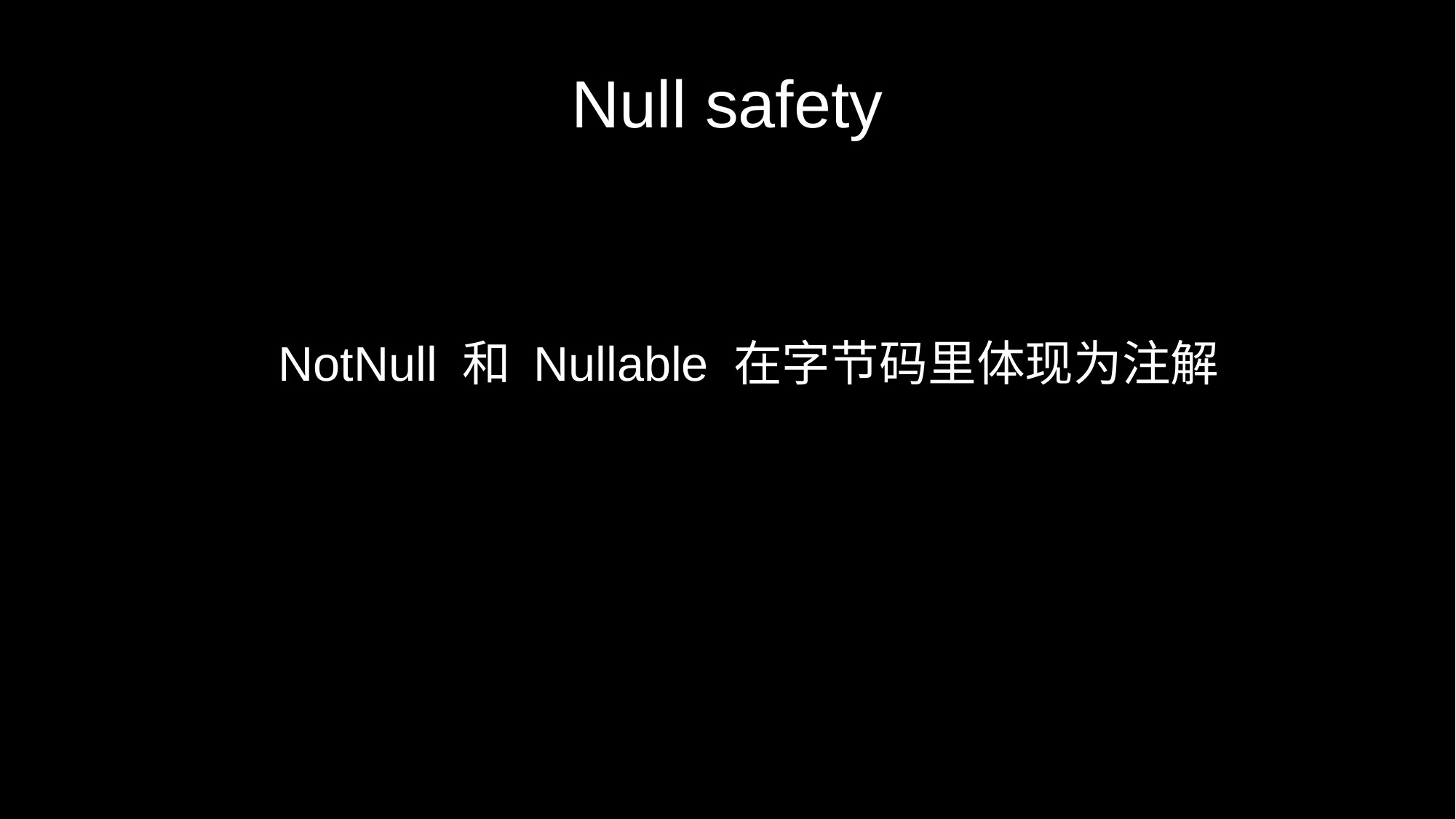

# Null safety
NotNull 和 Nullable 在字节码里体现为注解